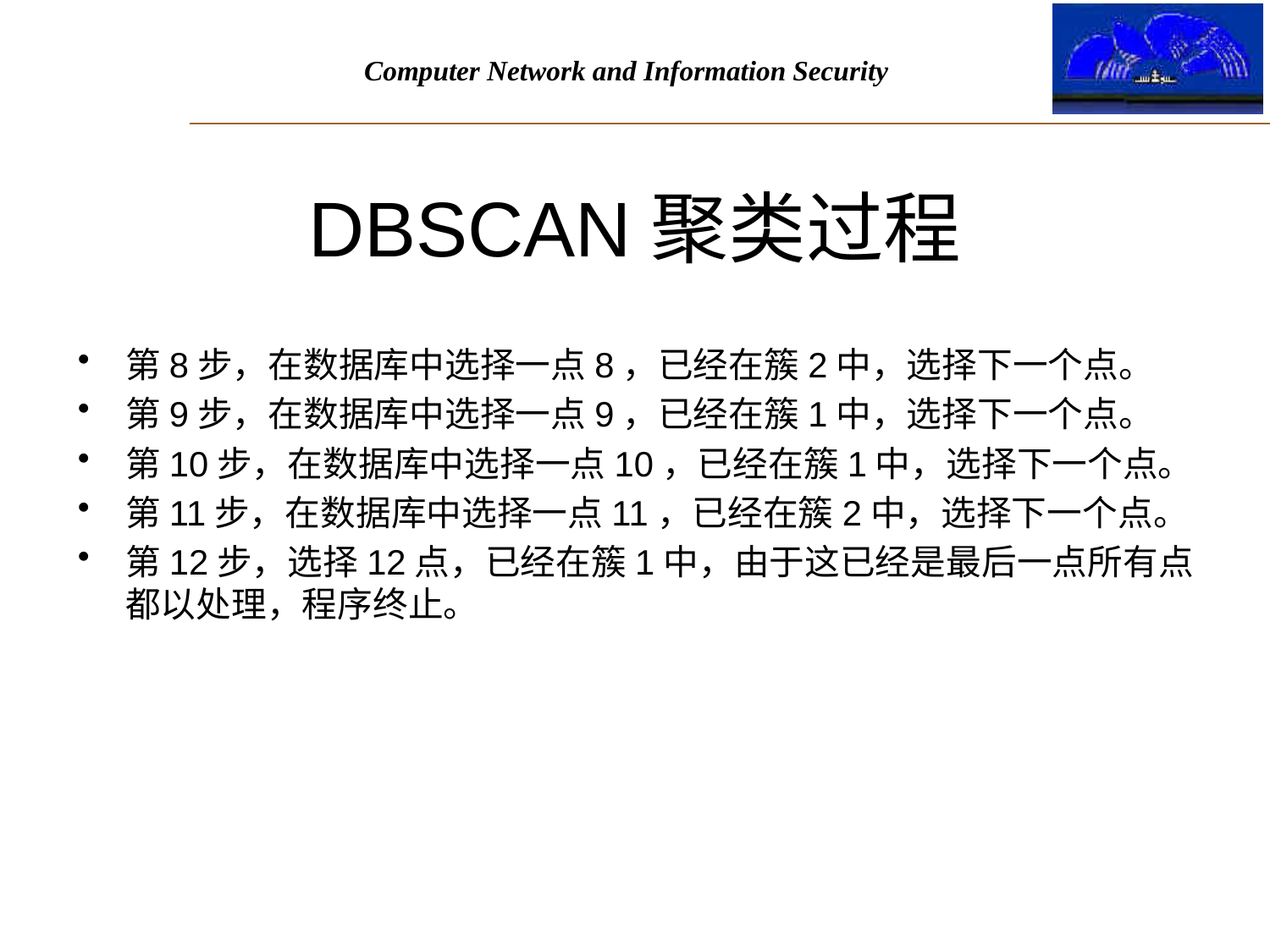

# DBSCAN聚类过程
第8步，在数据库中选择一点8，已经在簇2中，选择下一个点。
第9步，在数据库中选择一点9，已经在簇1中，选择下一个点。
第10步，在数据库中选择一点10，已经在簇1中，选择下一个点。
第11步，在数据库中选择一点11，已经在簇2中，选择下一个点。
第12步，选择12点，已经在簇1中，由于这已经是最后一点所有点都以处理，程序终止。